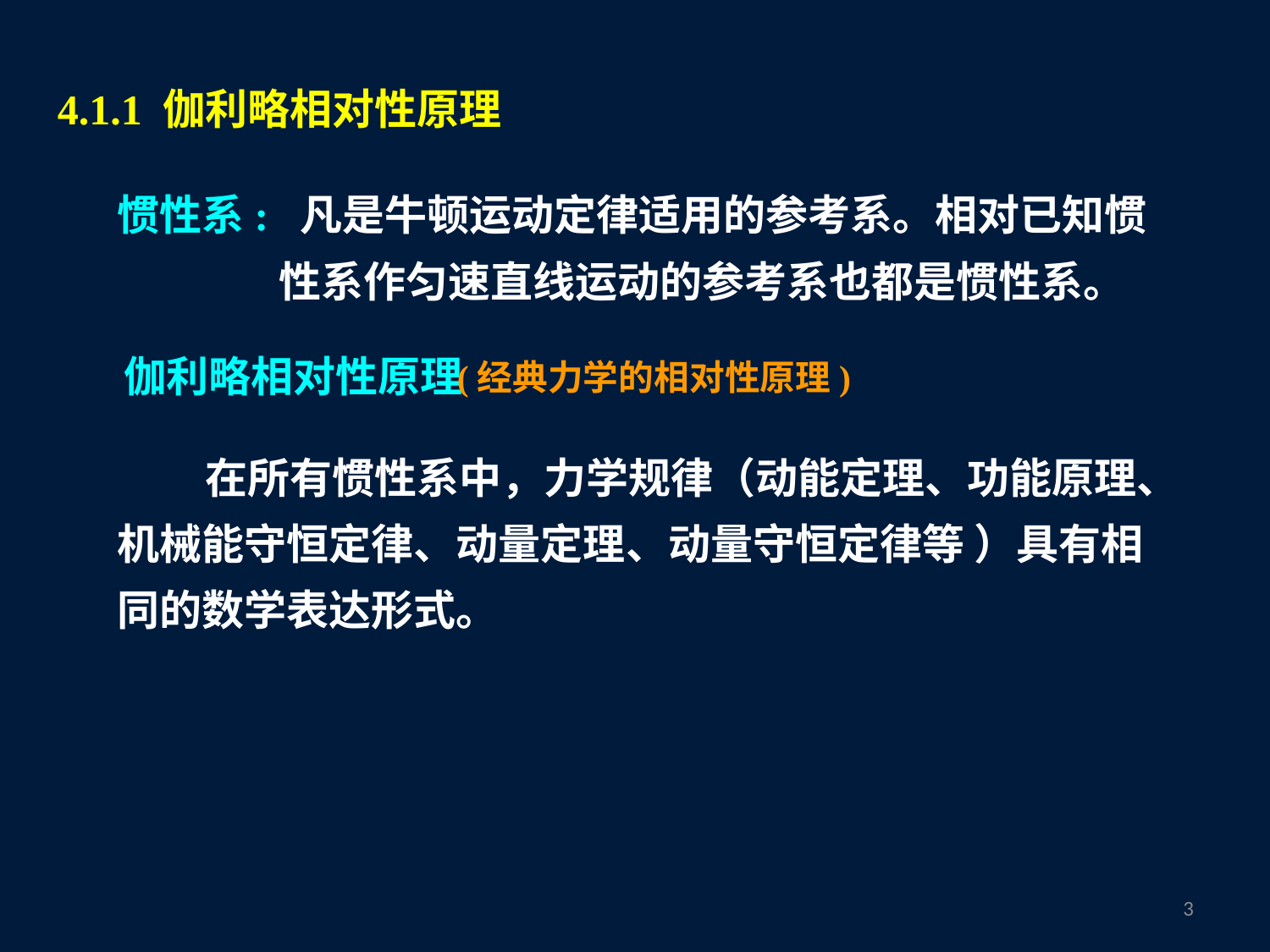

4.1.1 伽利略相对性原理
惯性系:  凡是牛顿运动定律适用的参考系。相对已知惯性系作匀速直线运动的参考系也都是惯性系。
伽利略相对性原理
(经典力学的相对性原理)
在所有惯性系中，力学规律（动能定理、功能原理、机械能守恒定律、动量定理、动量守恒定律等 ）具有相同的数学表达形式。
3